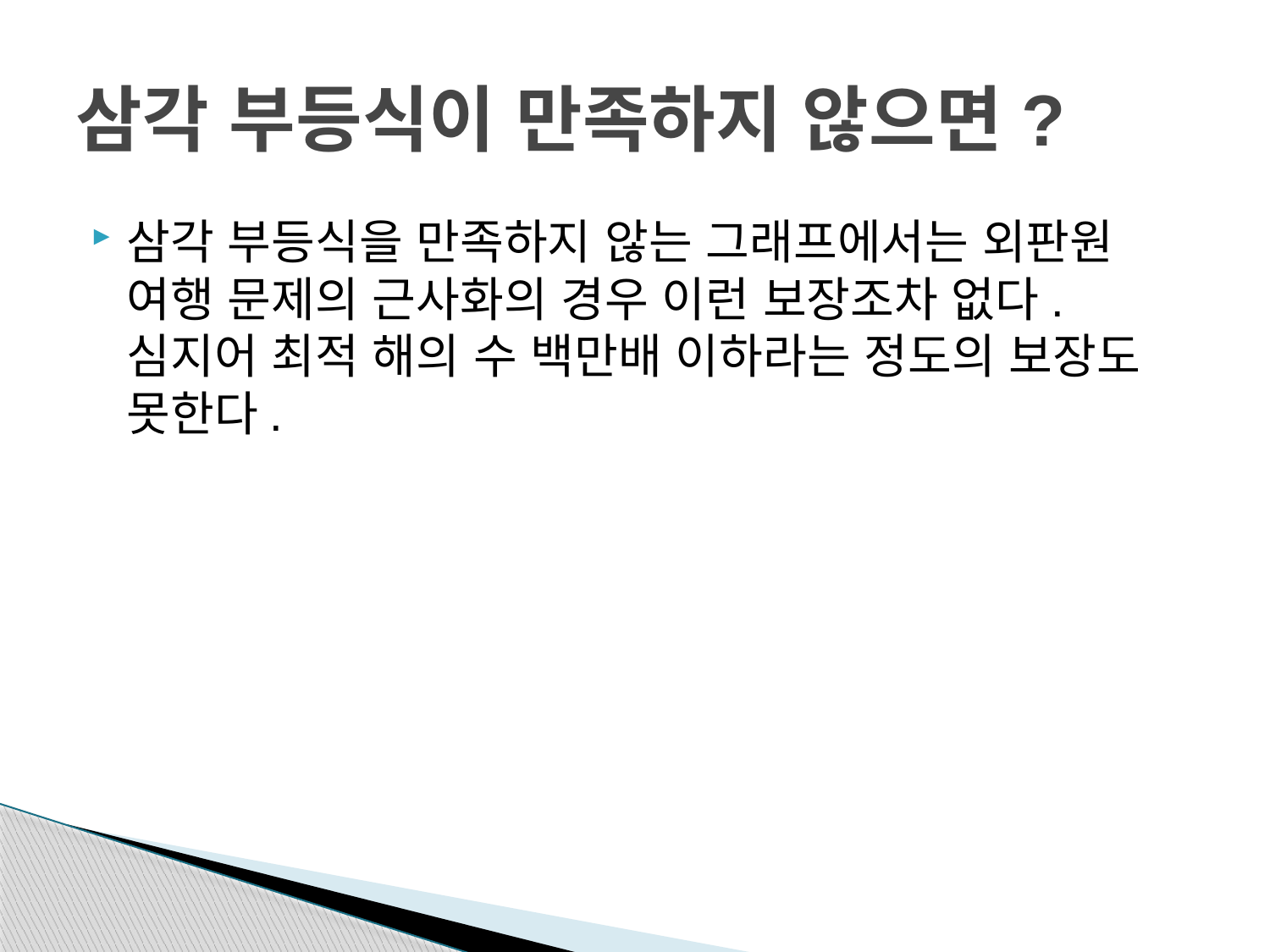

# 삼각 부등식이 만족하지 않으면?
삼각 부등식을 만족하지 않는 그래프에서는 외판원 여행 문제의 근사화의 경우 이런 보장조차 없다. 심지어 최적 해의 수 백만배 이하라는 정도의 보장도 못한다.